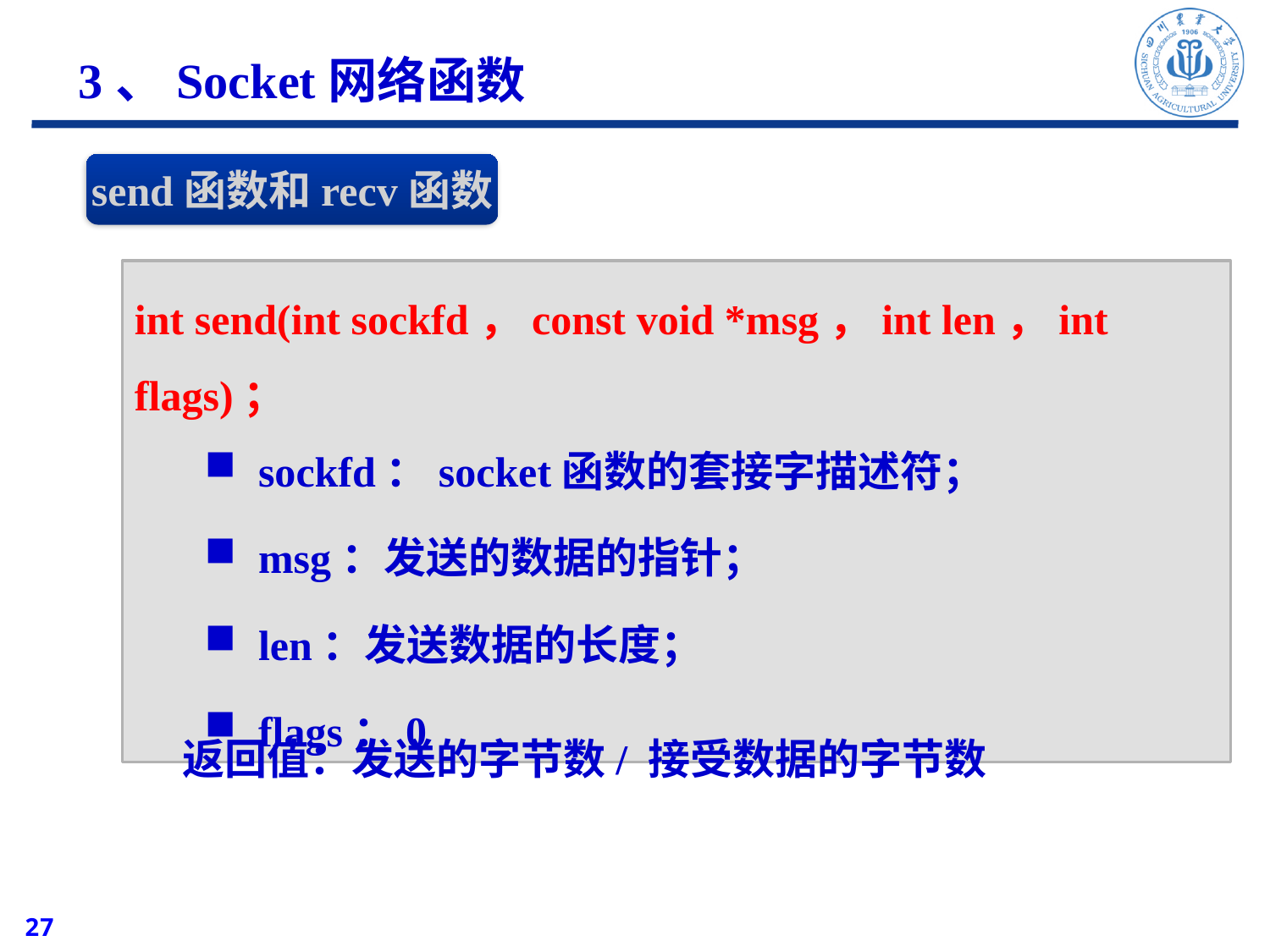

3、Socket网络函数
send函数和recv函数
int send(int sockfd，const void *msg，int len，int flags)；
  sockfd：socket函数的套接字描述符；
  msg：发送的数据的指针；
  len：发送数据的长度；
  flags：0
返回值：发送的字节数/ 接受数据的字节数